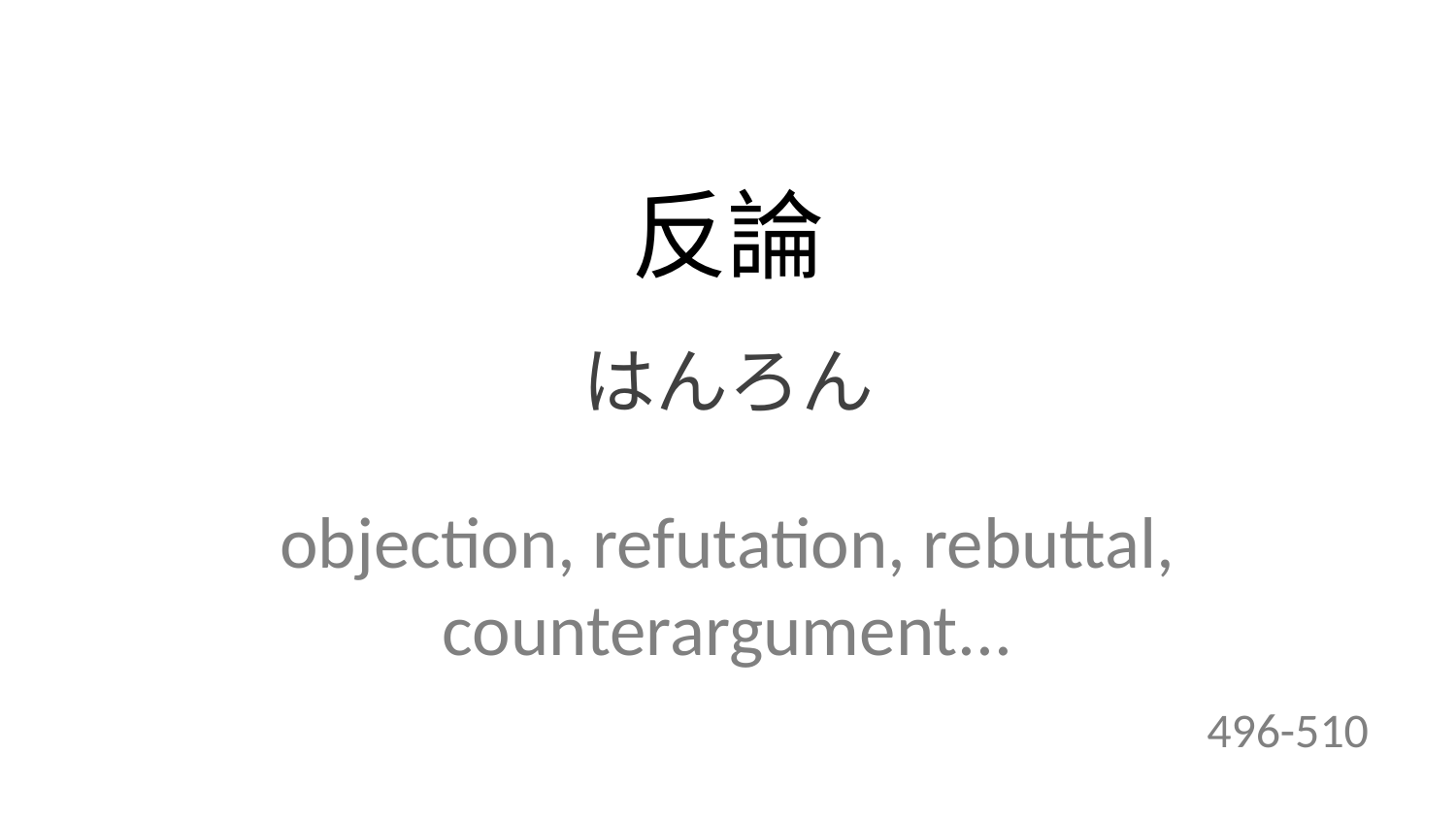

反論

はんろん
objection, refutation, rebuttal, counterargument...
496-510